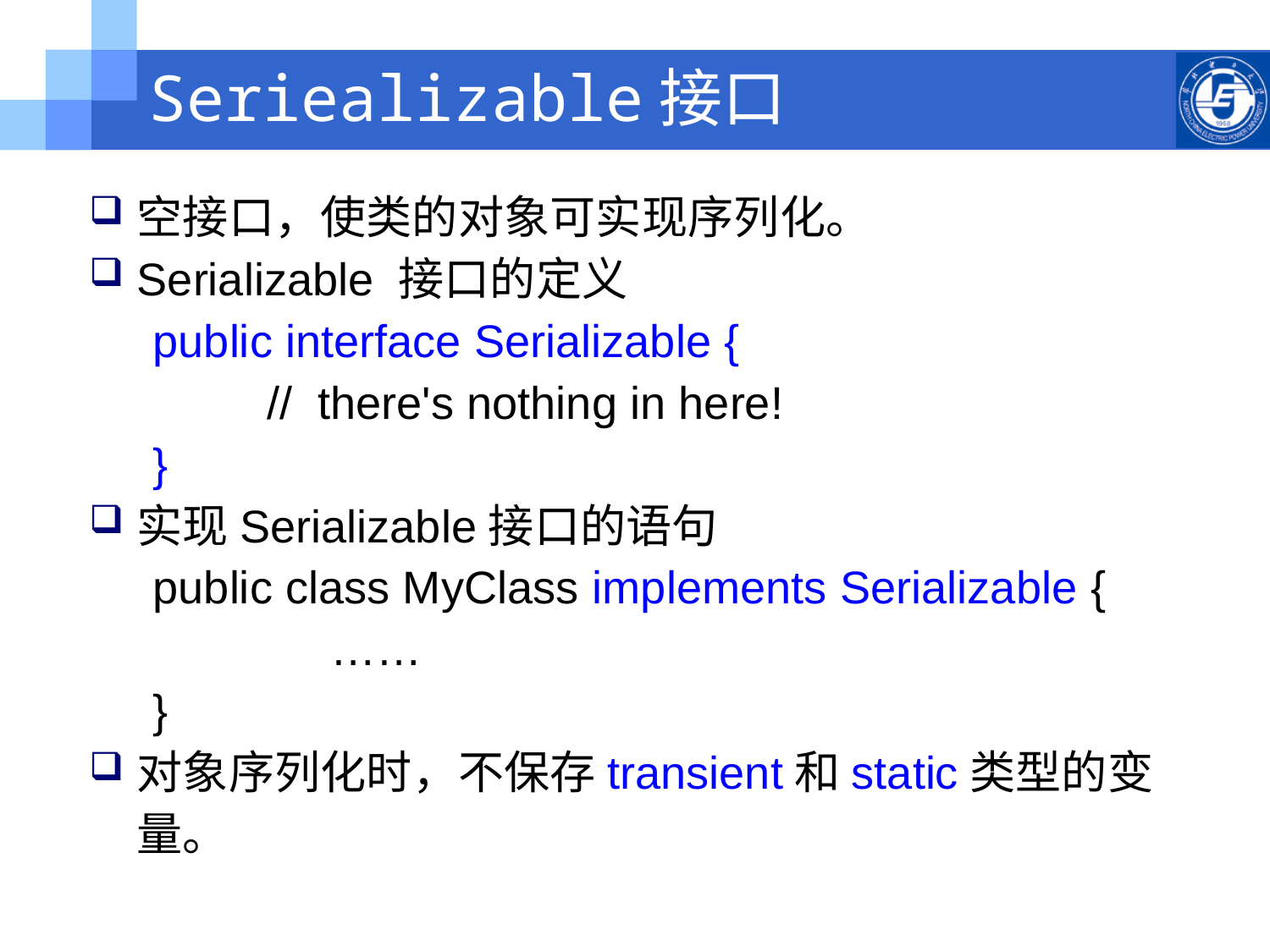

# Seriealizable接口
空接口，使类的对象可实现序列化。
Serializable 接口的定义
public interface Serializable {
         //  there's nothing in here!
}
实现Serializable接口的语句
public class MyClass implements Serializable {
   	    ……
}
对象序列化时，不保存transient和static类型的变量。